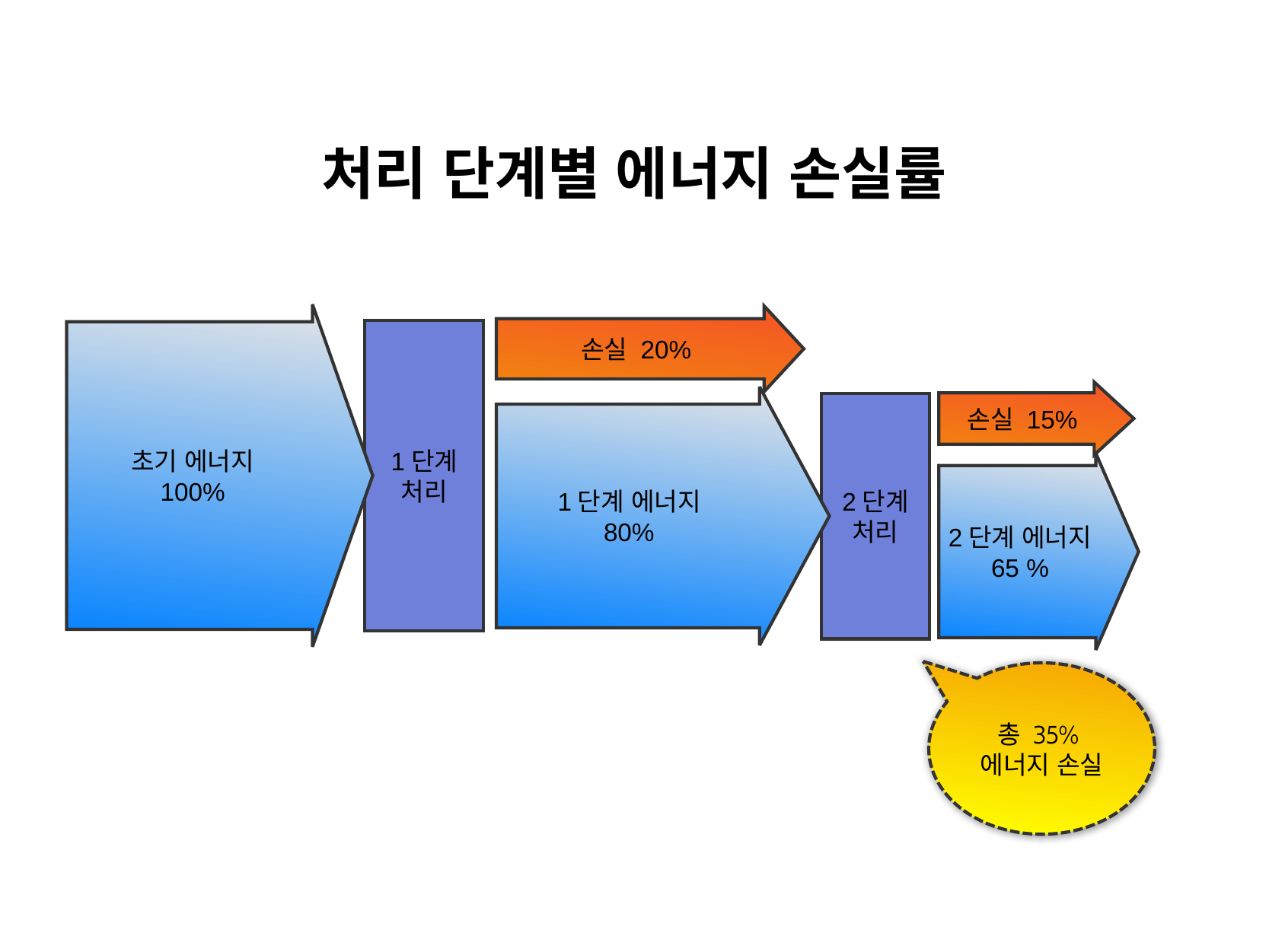

# 처리 단계별 에너지 손실률
초기 에너지
100%
손실 20%
1단계
처리
손실 15%
1단계 에너지
80%
2단계
처리
2단계 에너지
65 %
총 35%
에너지 손실